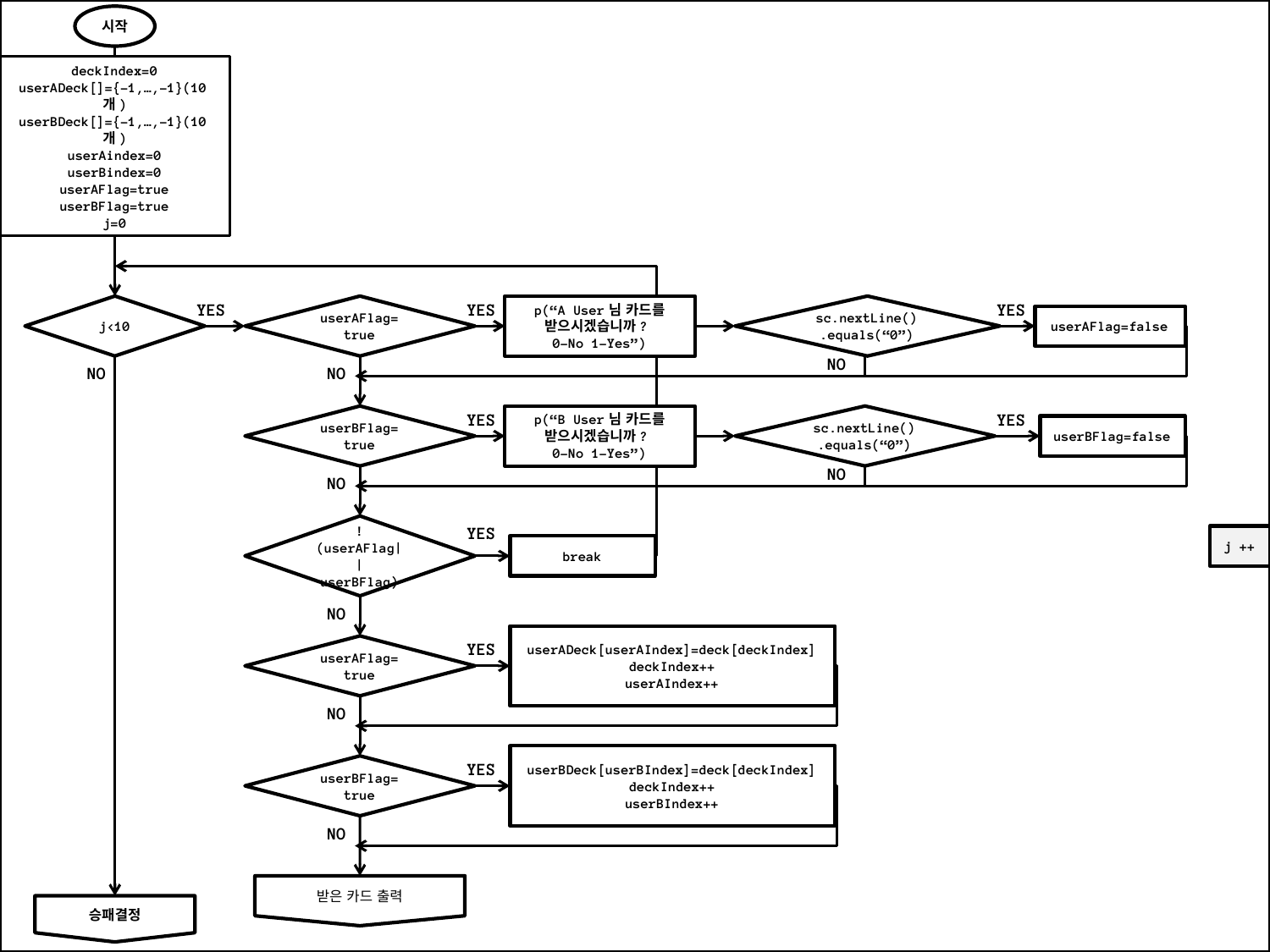

시작
deckIndex=0
userADeck[]={-1,…,-1}(10개)
userBDeck[]={-1,…,-1}(10개)
userAindex=0
userBindex=0
userAFlag=true
userBFlag=true
j=0
YES
j<10
NO
승패결정
j ++
YES
YES
userAFlag=
true
p(“A User님 카드를 받으시겠습니까?
0-No 1-Yes”)
sc.nextLine().equals(“0”)
userAFlag=false
NO
NO
YES
YES
userBFlag=
true
p(“B User님 카드를 받으시겠습니까?
0-No 1-Yes”)
sc.nextLine().equals(“0”)
userBFlag=false
NO
NO
!(userAFlag||
userBFlag)
YES
break
NO
userADeck[userAIndex]=deck[deckIndex]
deckIndex++
userAIndex++
YES
userAFlag=
true
NO
userBDeck[userBIndex]=deck[deckIndex]
deckIndex++
userBIndex++
YES
userBFlag=
true
NO
받은 카드 출력